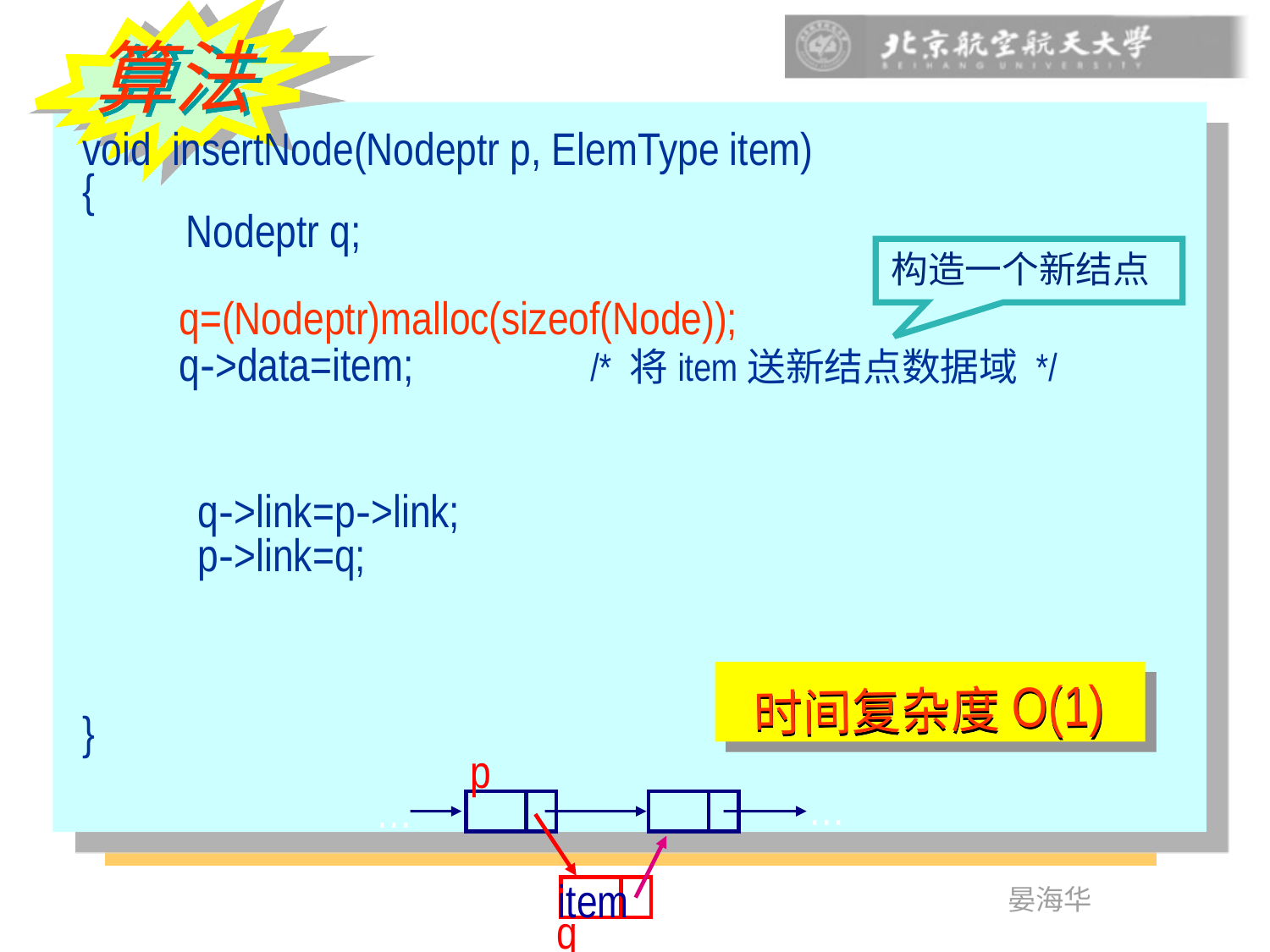

算法

void  insertNode(Nodeptr p, ElemType item)
{
          Nodeptr q;

}

构造一个新结点
q=(Nodeptr)malloc(sizeof(Node));
q->data=item;                 /* 将item送新结点数据域 */
 q->link=p->link;
 p->link=q;

时间复杂度O(1)
p
…
…

item

q